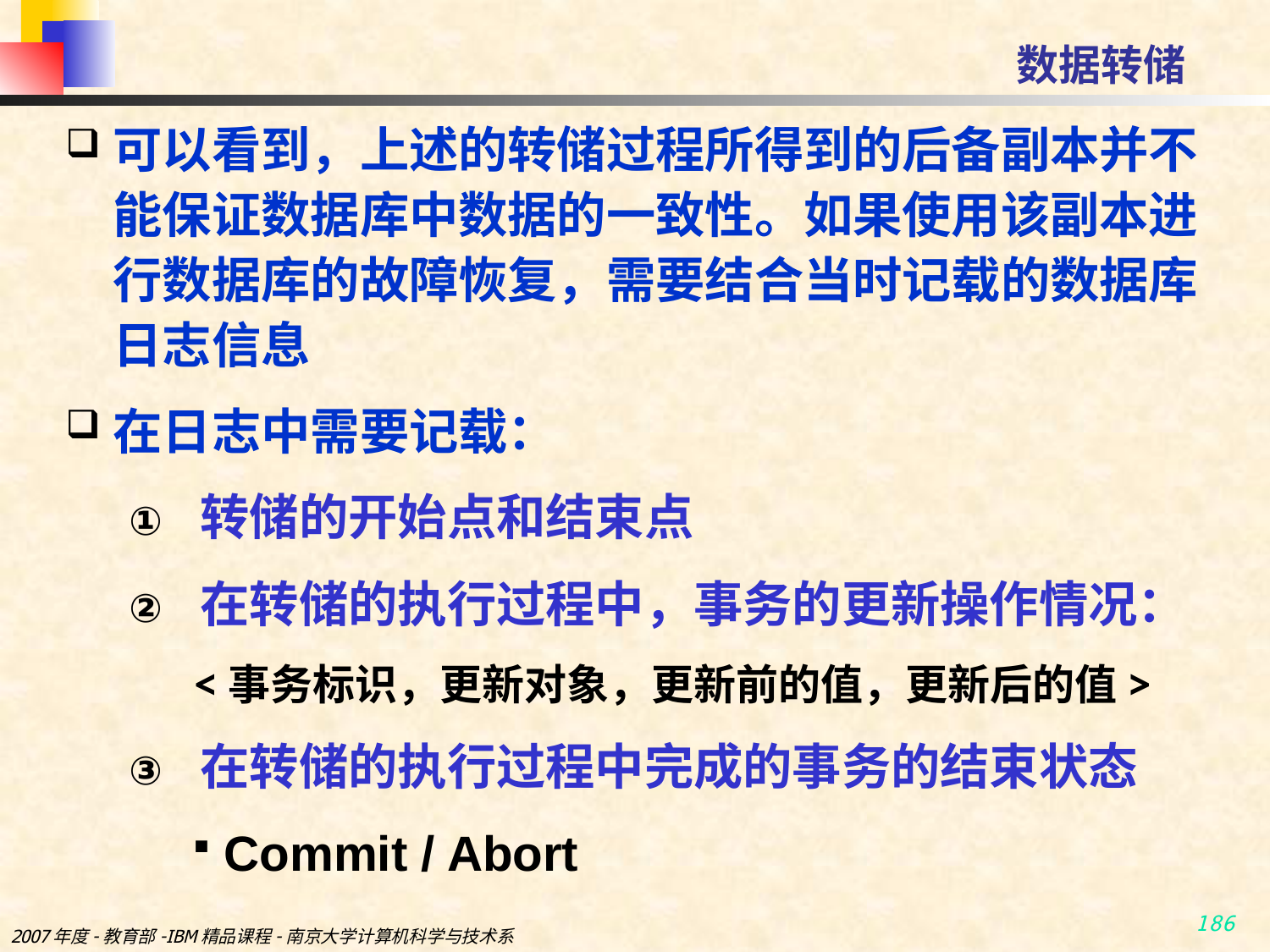

# 数据转储
可以看到，上述的转储过程所得到的后备副本并不能保证数据库中数据的一致性。如果使用该副本进行数据库的故障恢复，需要结合当时记载的数据库日志信息
在日志中需要记载：
转储的开始点和结束点
在转储的执行过程中，事务的更新操作情况：
<事务标识，更新对象，更新前的值，更新后的值>
在转储的执行过程中完成的事务的结束状态
Commit / Abort
186